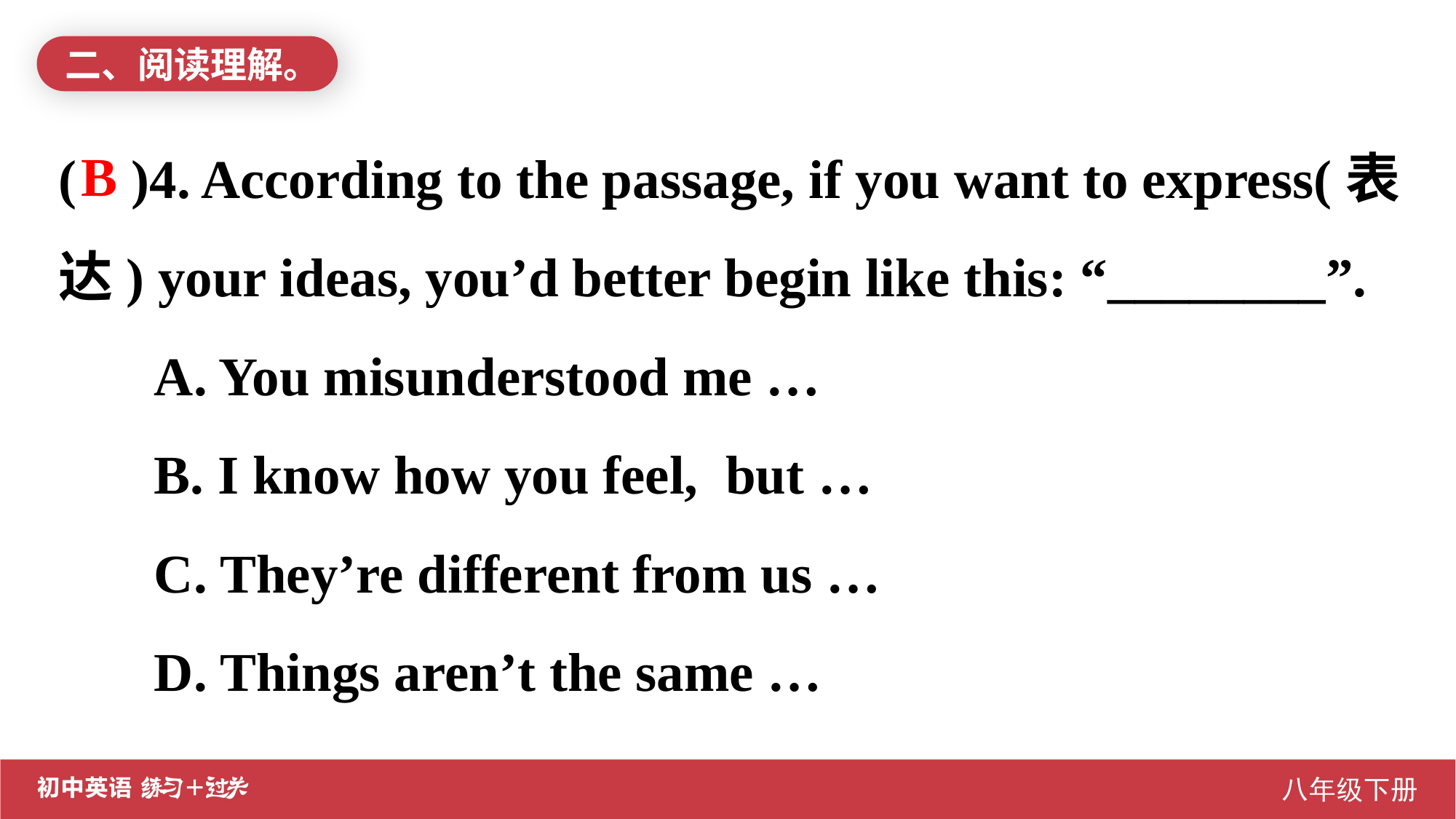

二、阅读理解。
(    )4. According to the passage, if you want to express(表达) your ideas, you’d better begin like this: “________”.
       A. You misunderstood me …
       B. I know how you feel,  but …
       C. They’re different from us …
       D. Things aren’t the same …
B